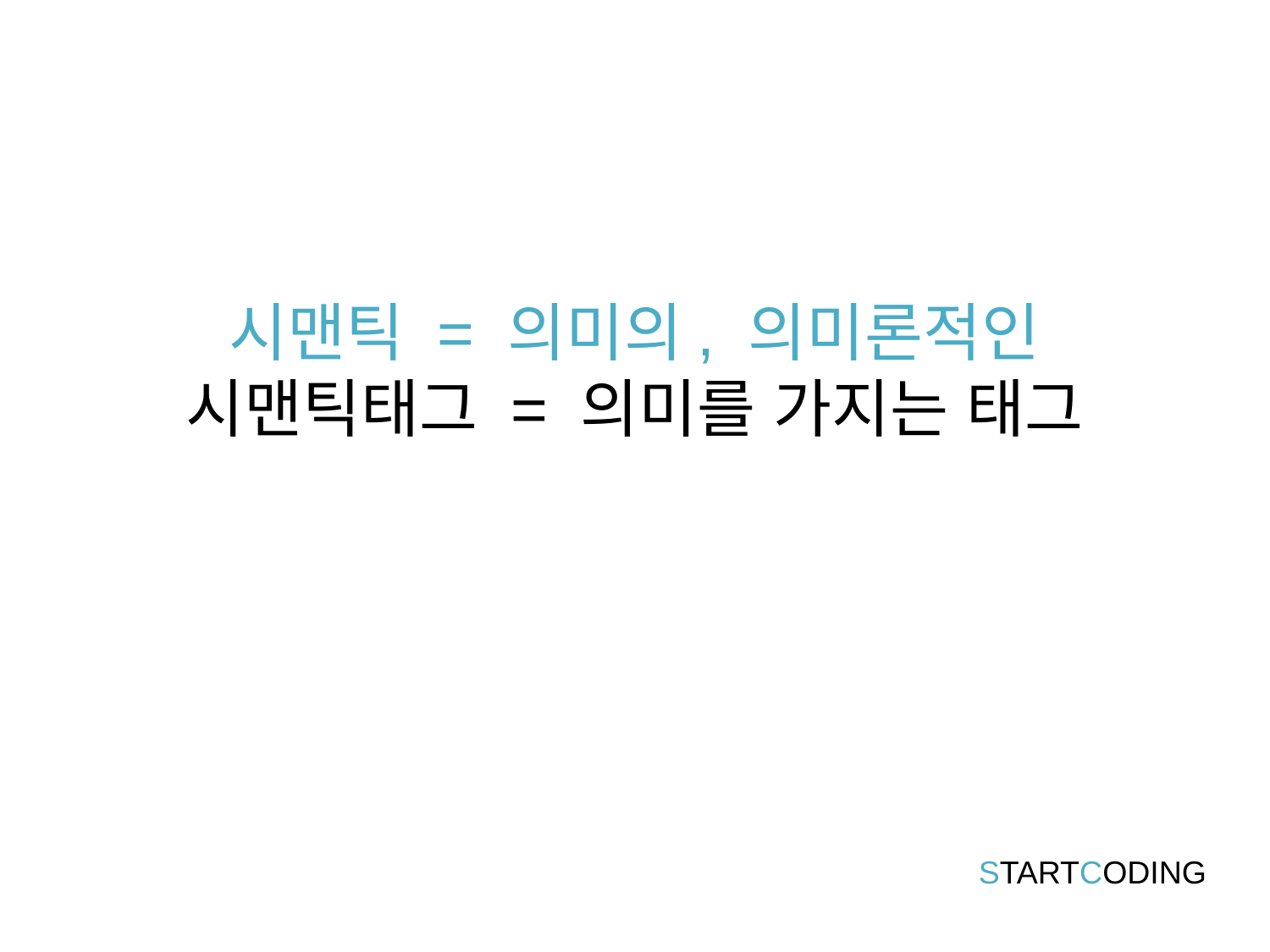

시맨틱 = 의미의, 의미론적인
시맨틱태그 = 의미를 가지는 태그
STARTCODING